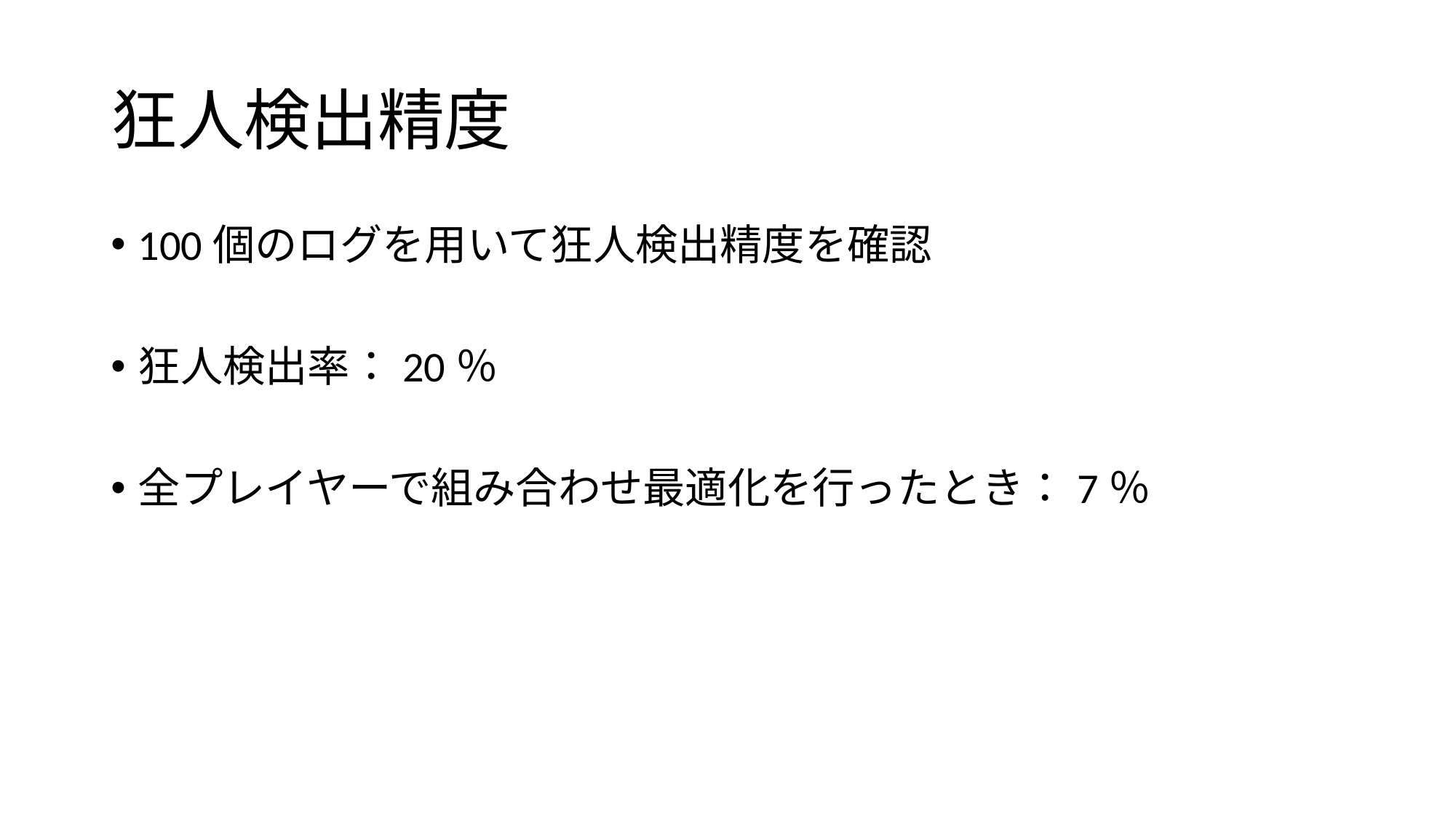

# 狂人検出精度
100個のログを用いて狂人検出精度を確認

狂人検出率：20％

全プレイヤーで組み合わせ最適化を行ったとき：7％